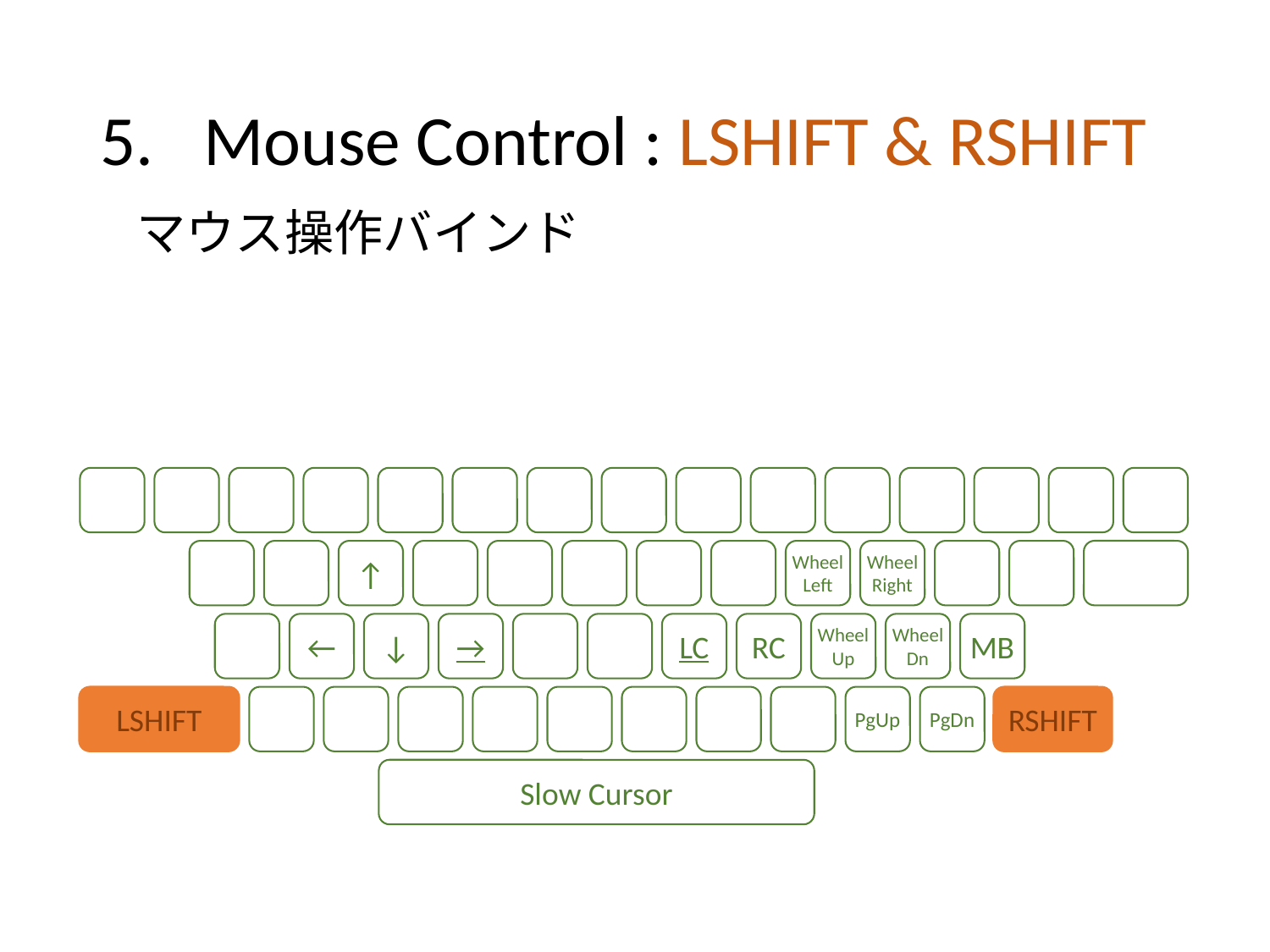

# Mouse Control : LSHIFT & RSHIFT
マウス操作バインド

↑

Wheel
Left
Wheel
Right

←
↓
→

LC
RC
Wheel
Up
Wheel
Dn
MB
LSHIFT

PgUp
PgDn
RSHIFT
Slow Cursor